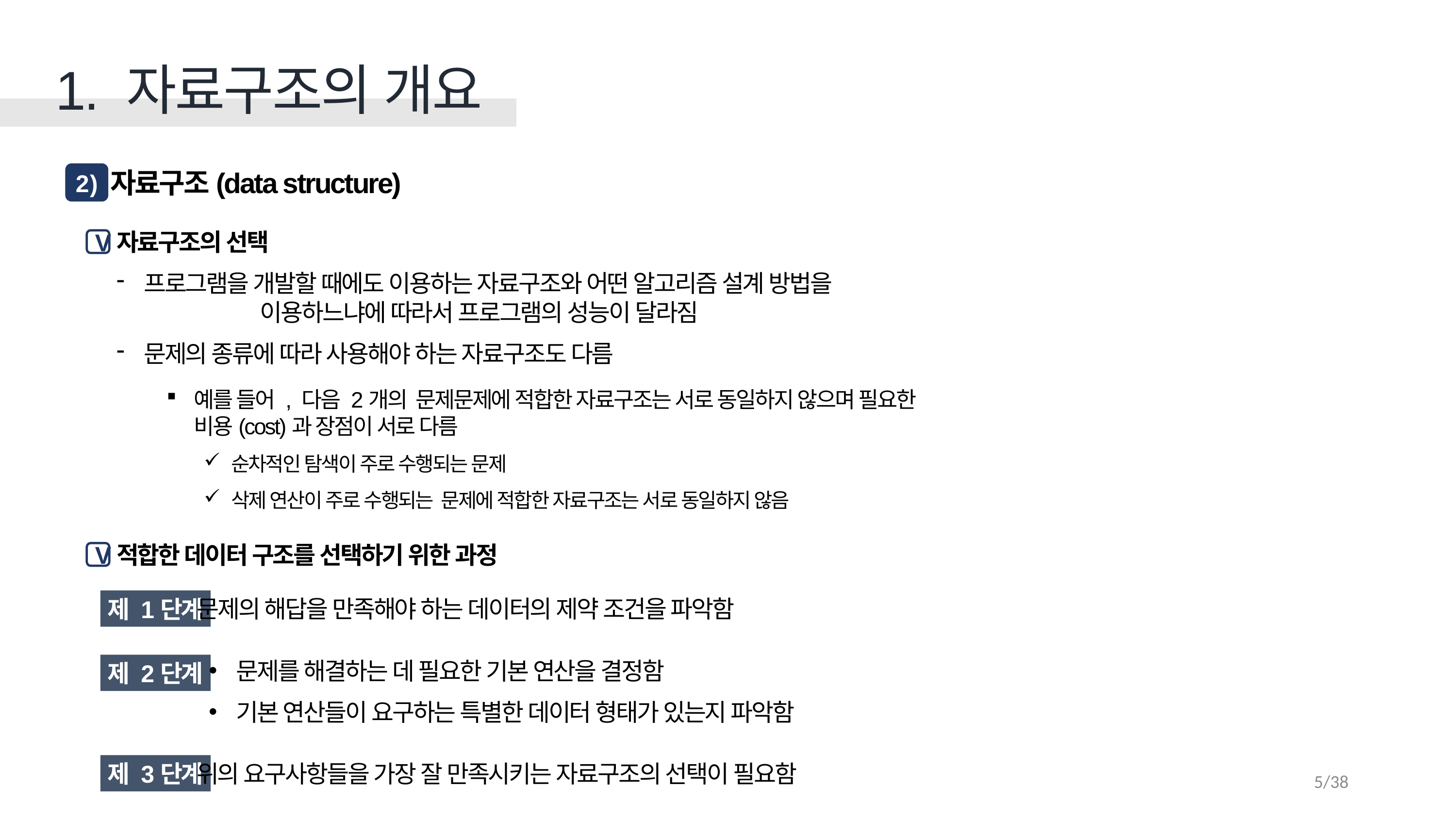

1. 자료구조의 개요

자료구조(data structure)
2 )
자료구조의 선택

프로그램을 개발할 때에도 이용하는 자료구조와 어떤 알고리즘 설계 방법을                                                  이용하느냐에 따라서 프로그램의 성능이 달라짐

문제의 종류에 따라 사용해야 하는 자료구조도 다름

예를 들어 , 다음 2개의  문제문제에 적합한 자료구조는 서로 동일하지 않으며 필요한
비용(cost)과 장점이 서로 다름

순차적인 탐색이 주로 수행되는 문제

삭제 연산이 주로 수행되는  문제에 적합한 자료구조는 서로 동일하지 않음

V
적합한 데이터 구조를 선택하기 위한 과정
V
문제의 해답을 만족해야 하는 데이터의 제약 조건을 파악함
제 1단계
문제를 해결하는 데 필요한 기본 연산을 결정함

기본 연산들이 요구하는 특별한 데이터 형태가 있는지 파악함
제 2단계
제 3단계
위의 요구사항들을 가장 잘 만족시키는 자료구조의 선택이 필요함
5/38